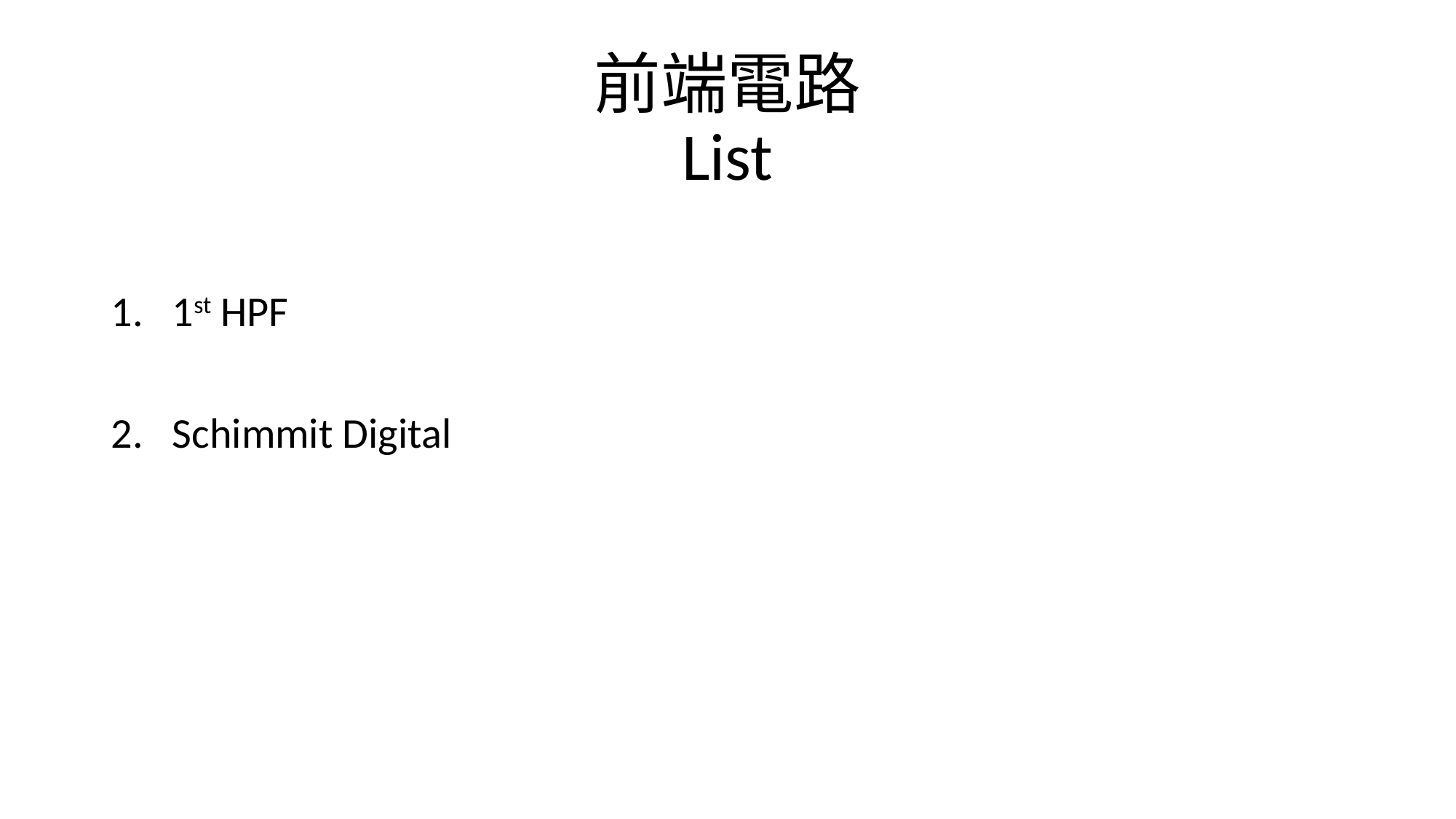

# 前端電路 List

1st HPF

Schimmit Digital